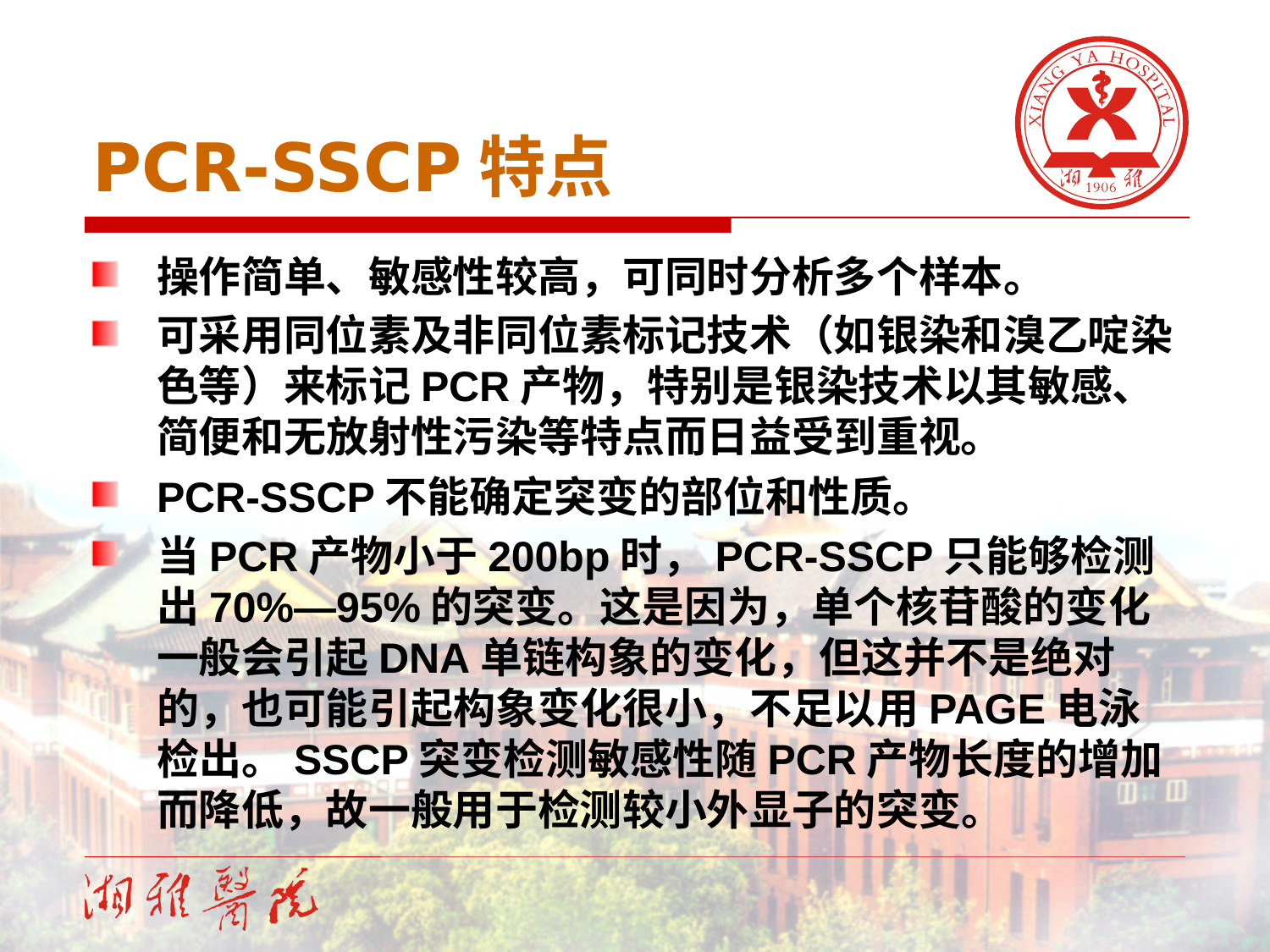

PCR-SSCP特点
操作简单、敏感性较高，可同时分析多个样本。
可采用同位素及非同位素标记技术（如银染和溴乙啶染色等）来标记PCR产物，特别是银染技术以其敏感、简便和无放射性污染等特点而日益受到重视。
PCR-SSCP不能确定突变的部位和性质。
当PCR产物小于200bp时，PCR-SSCP只能够检测出70%—95%的突变。这是因为，单个核苷酸的变化一般会引起DNA单链构象的变化，但这并不是绝对的，也可能引起构象变化很小，不足以用PAGE电泳检出。SSCP突变检测敏感性随PCR产物长度的增加而降低，故一般用于检测较小外显子的突变。